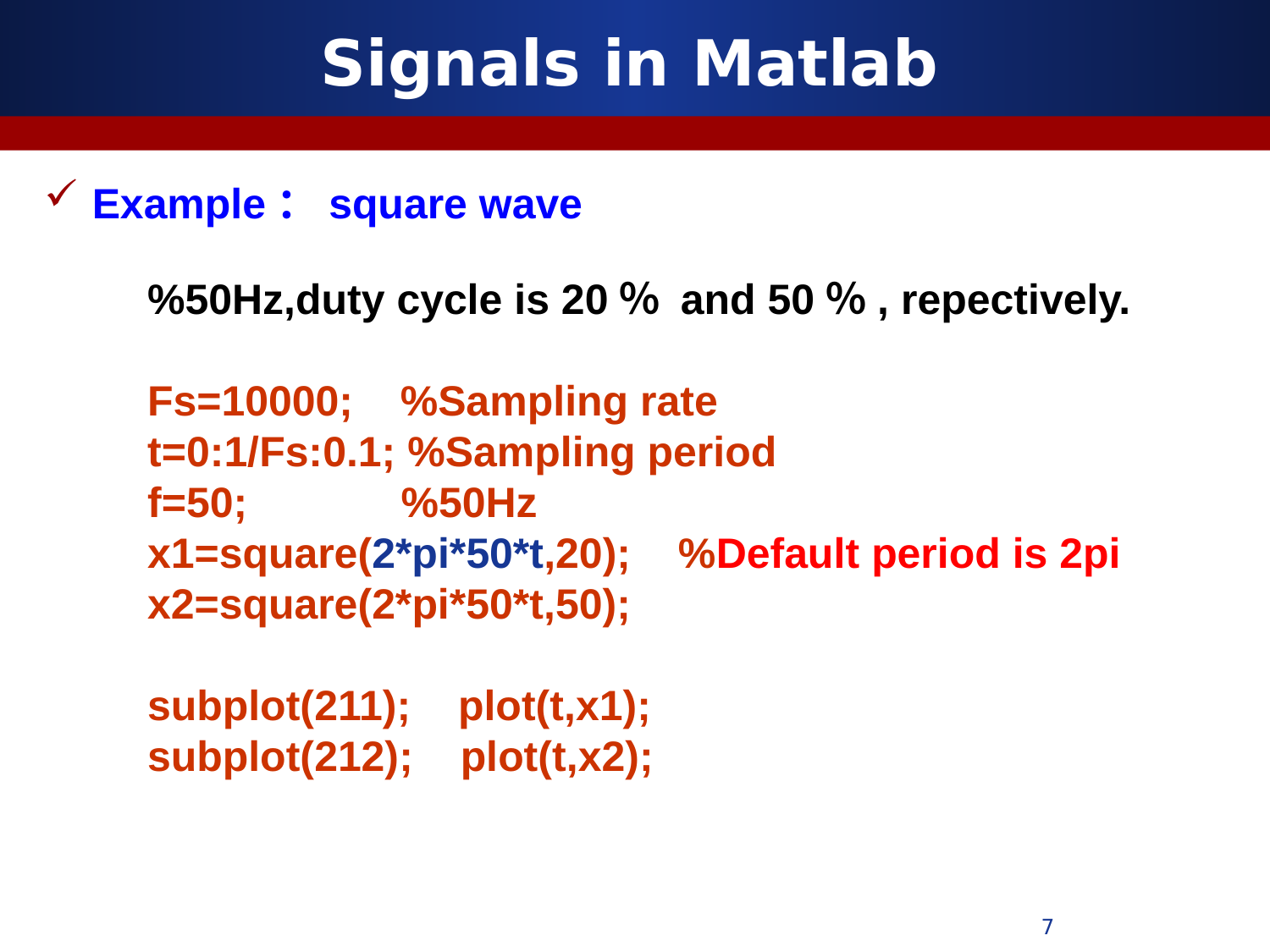

# Signals in Matlab
Example：square wave
%50Hz,duty cycle is 20％ and 50％, repectively.
和50％的矩形波。
Fs=10000;    %Sampling rate
t=0:1/Fs:0.1; %Sampling period
f=50;             %50Hz
x1=square(2*pi*50*t,20);    %Default period is 2pi
x2=square(2*pi*50*t,50);

subplot(211);    plot(t,x1);
subplot(212);    plot(t,x2);
7